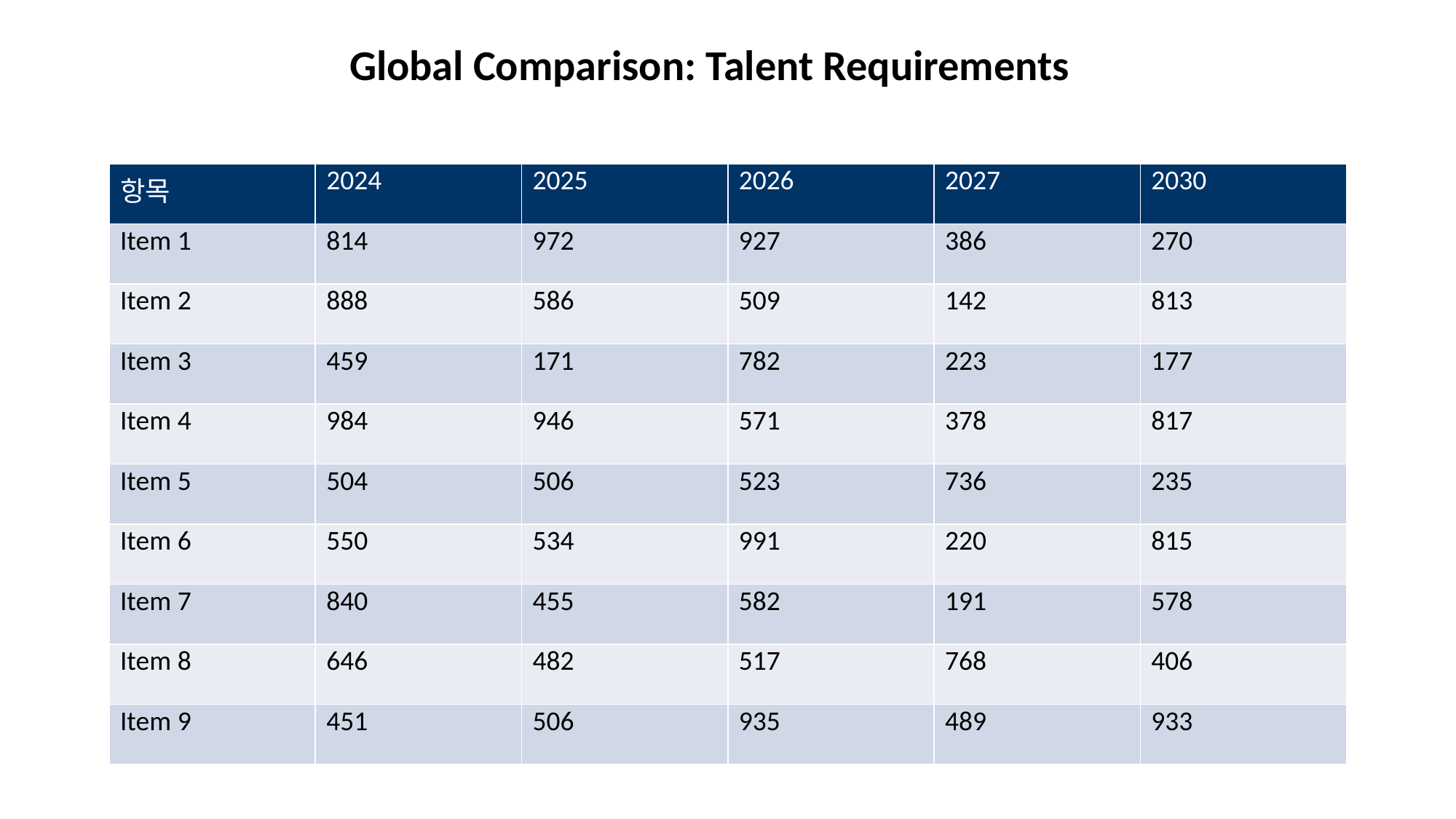

Global Comparison: Talent Requirements
#
| 항목 | 2024 | 2025 | 2026 | 2027 | 2030 |
| --- | --- | --- | --- | --- | --- |
| Item 1 | 814 | 972 | 927 | 386 | 270 |
| Item 2 | 888 | 586 | 509 | 142 | 813 |
| Item 3 | 459 | 171 | 782 | 223 | 177 |
| Item 4 | 984 | 946 | 571 | 378 | 817 |
| Item 5 | 504 | 506 | 523 | 736 | 235 |
| Item 6 | 550 | 534 | 991 | 220 | 815 |
| Item 7 | 840 | 455 | 582 | 191 | 578 |
| Item 8 | 646 | 482 | 517 | 768 | 406 |
| Item 9 | 451 | 506 | 935 | 489 | 933 |